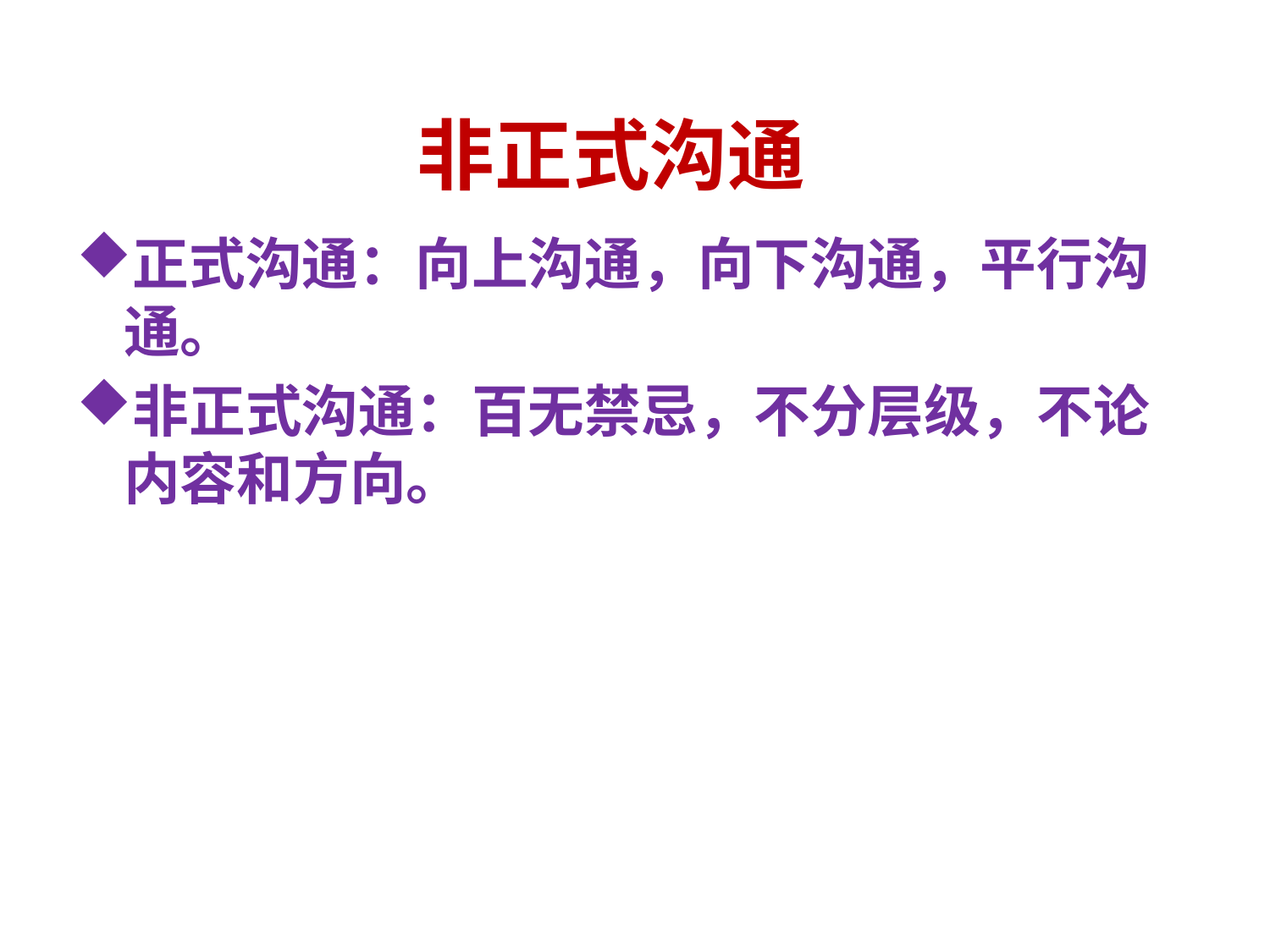

# 非正式沟通
正式沟通：向上沟通，向下沟通，平行沟通。
非正式沟通：百无禁忌，不分层级，不论内容和方向。